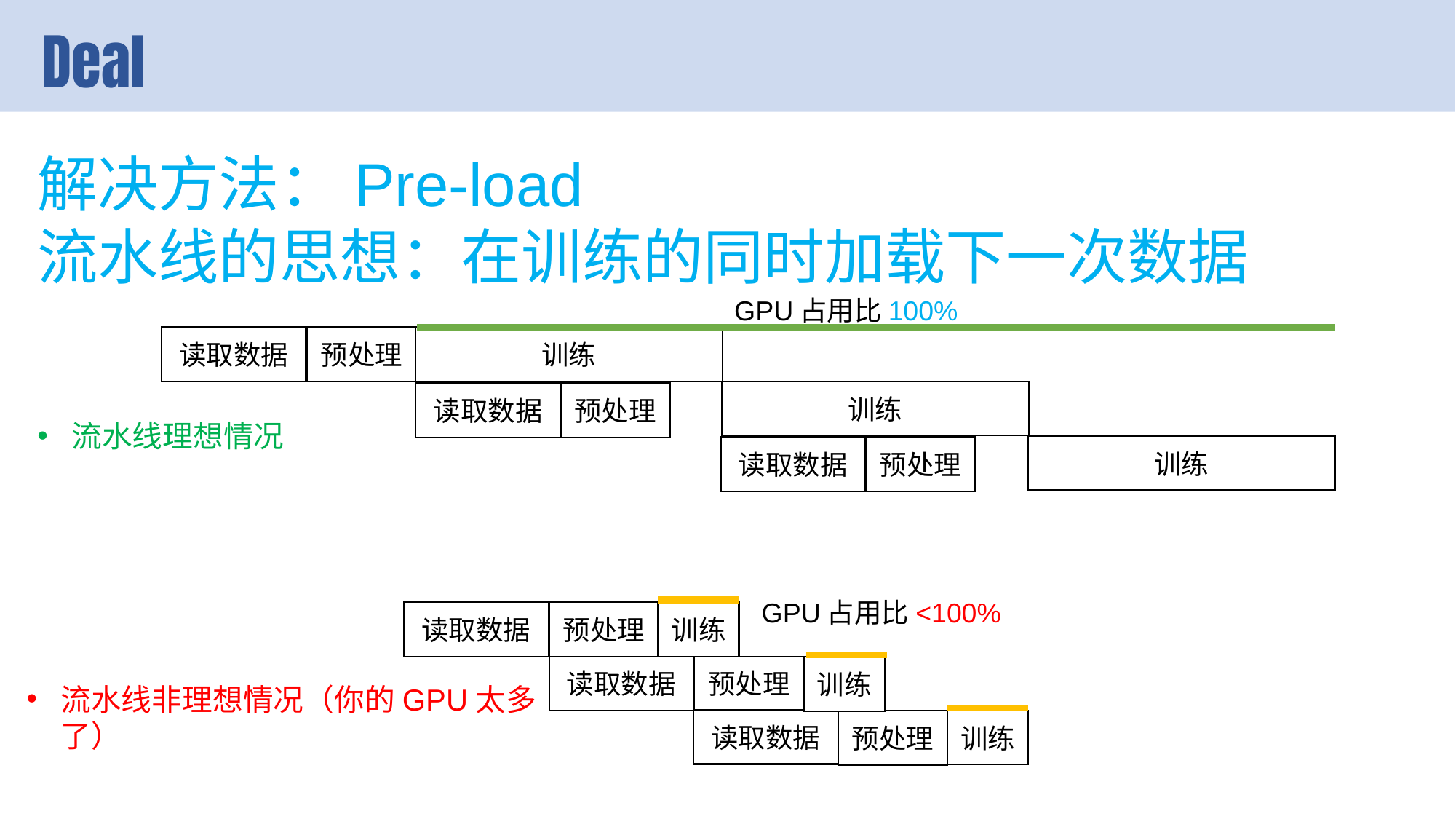

Deal
解决方法：Pre-load
流水线的思想：在训练的同时加载下一次数据
GPU占用比100%
预处理
读取数据
训练
训练
读取数据
预处理
流水线理想情况
训练
读取数据
预处理
GPU占用比<100%
预处理
读取数据
训练
预处理
读取数据
训练
流水线非理想情况（你的GPU太多了）
读取数据
训练
预处理